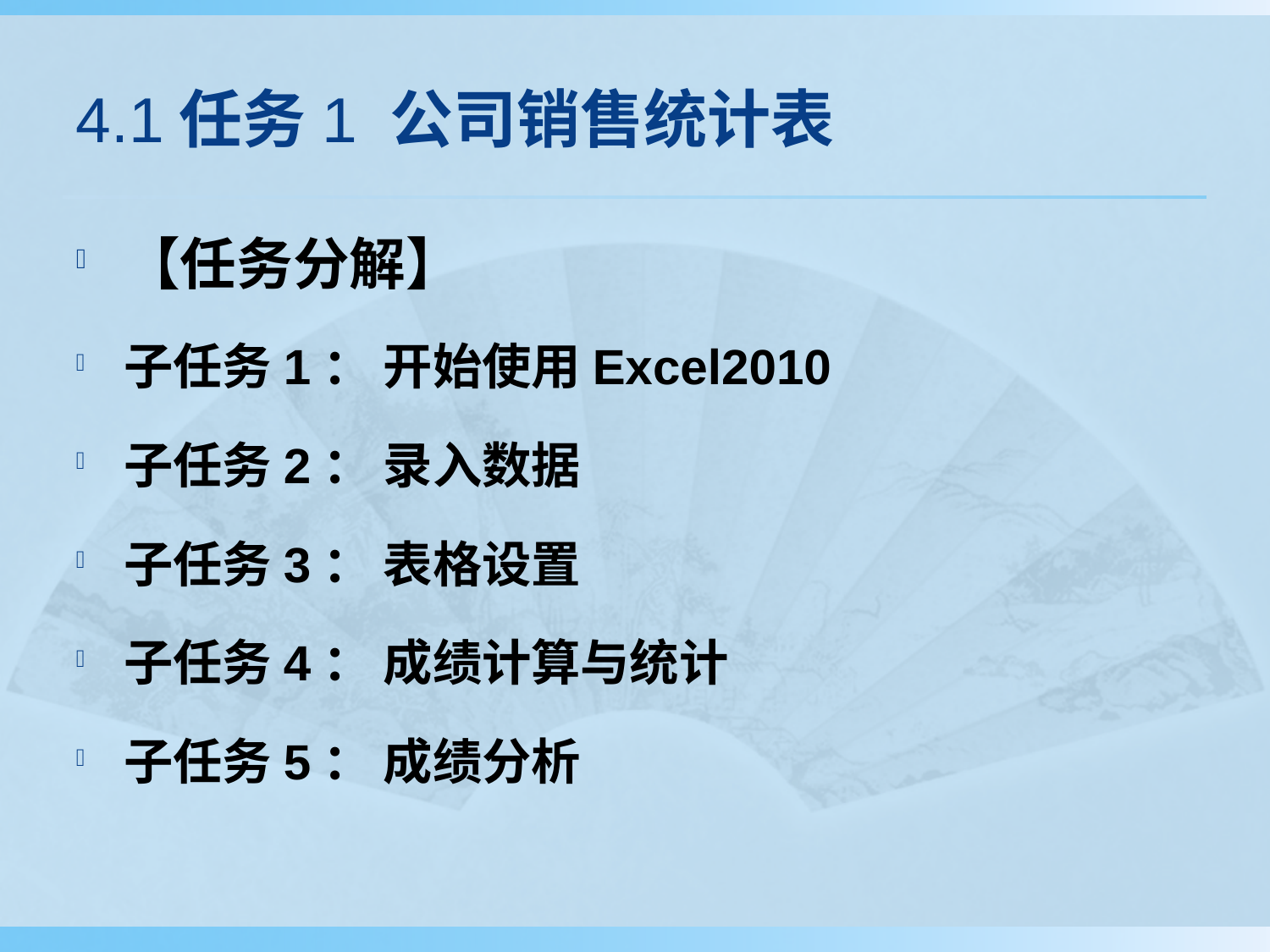

# 4.1任务1 公司销售统计表
【任务分解】
子任务1： 开始使用Excel2010
子任务2： 录入数据
子任务3： 表格设置
子任务4： 成绩计算与统计
子任务5： 成绩分析